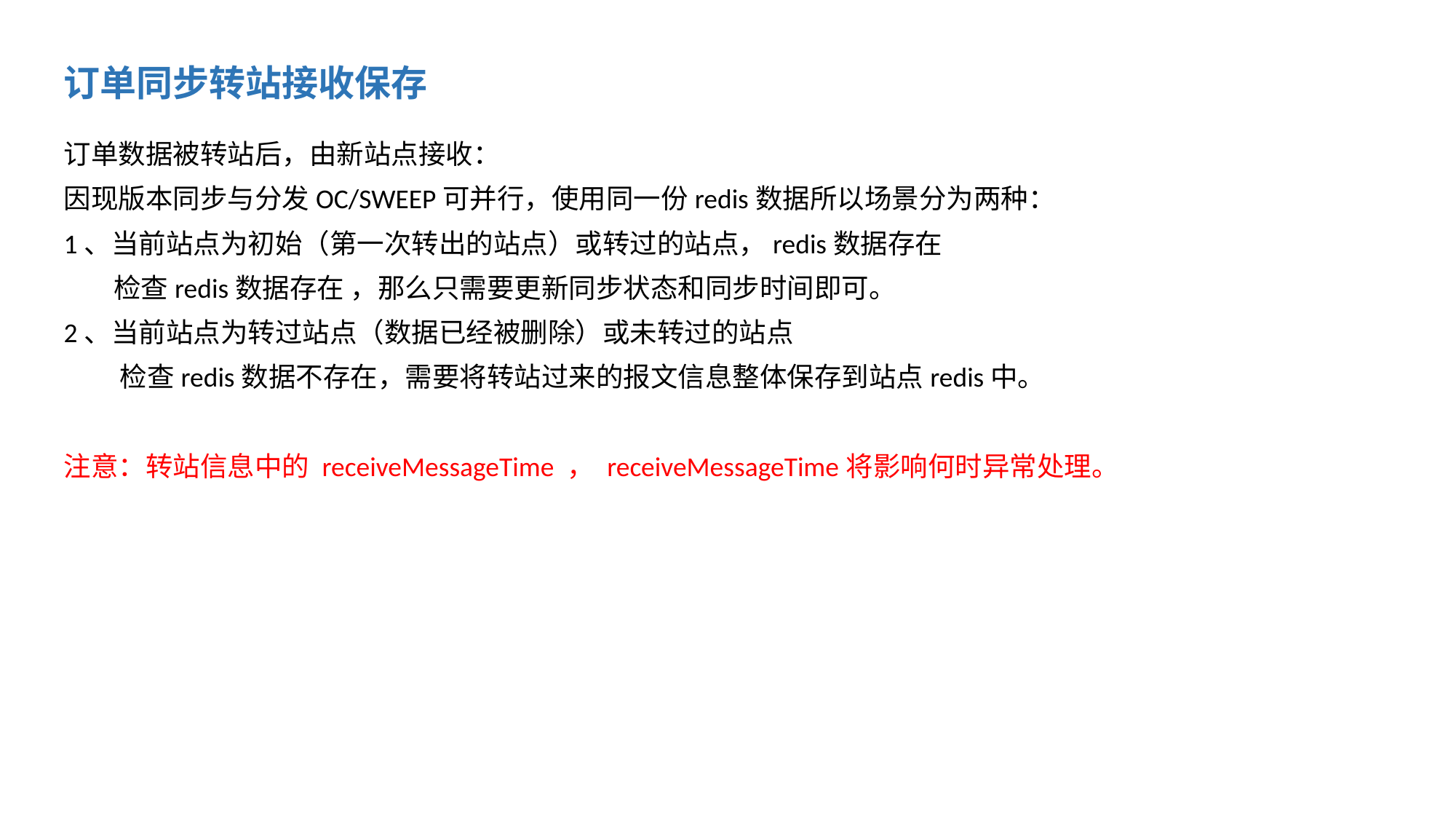

订单同步转站接收保存
订单数据被转站后，由新站点接收：
因现版本同步与分发OC/SWEEP可并行，使用同一份redis数据所以场景分为两种：
1、当前站点为初始（第一次转出的站点）或转过的站点，redis数据存在
       检查redis数据存在 ，那么只需要更新同步状态和同步时间即可。
2、当前站点为转过站点（数据已经被删除）或未转过的站点
        检查redis数据不存在，需要将转站过来的报文信息整体保存到站点redis中。

注意：转站信息中的 receiveMessageTime ， receiveMessageTime将影响何时异常处理。